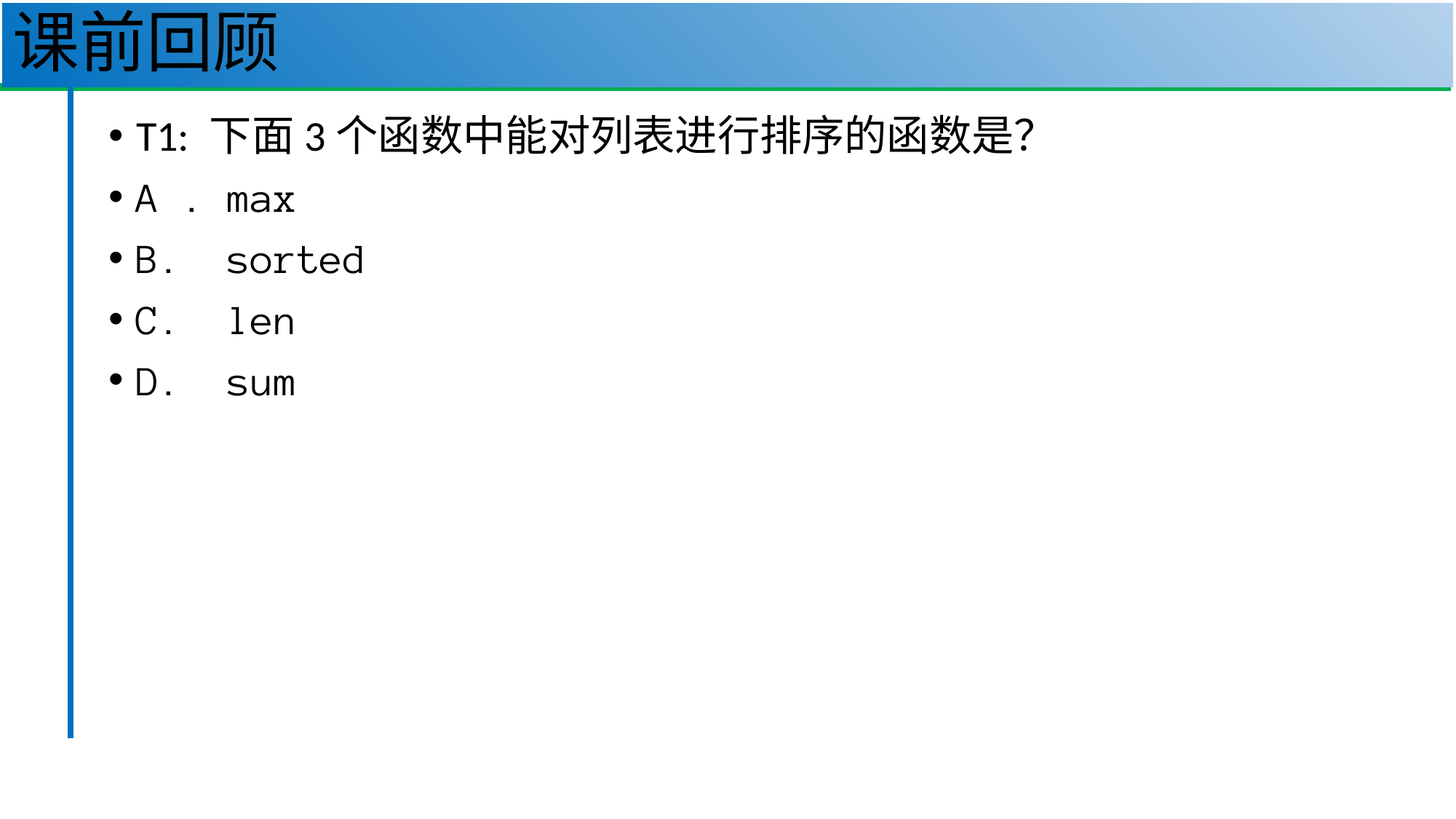

# 课前回顾
52
T1: 下面3个函数中能对列表进行排序的函数是？
A . max
B.  sorted
C.  len
D.  sum